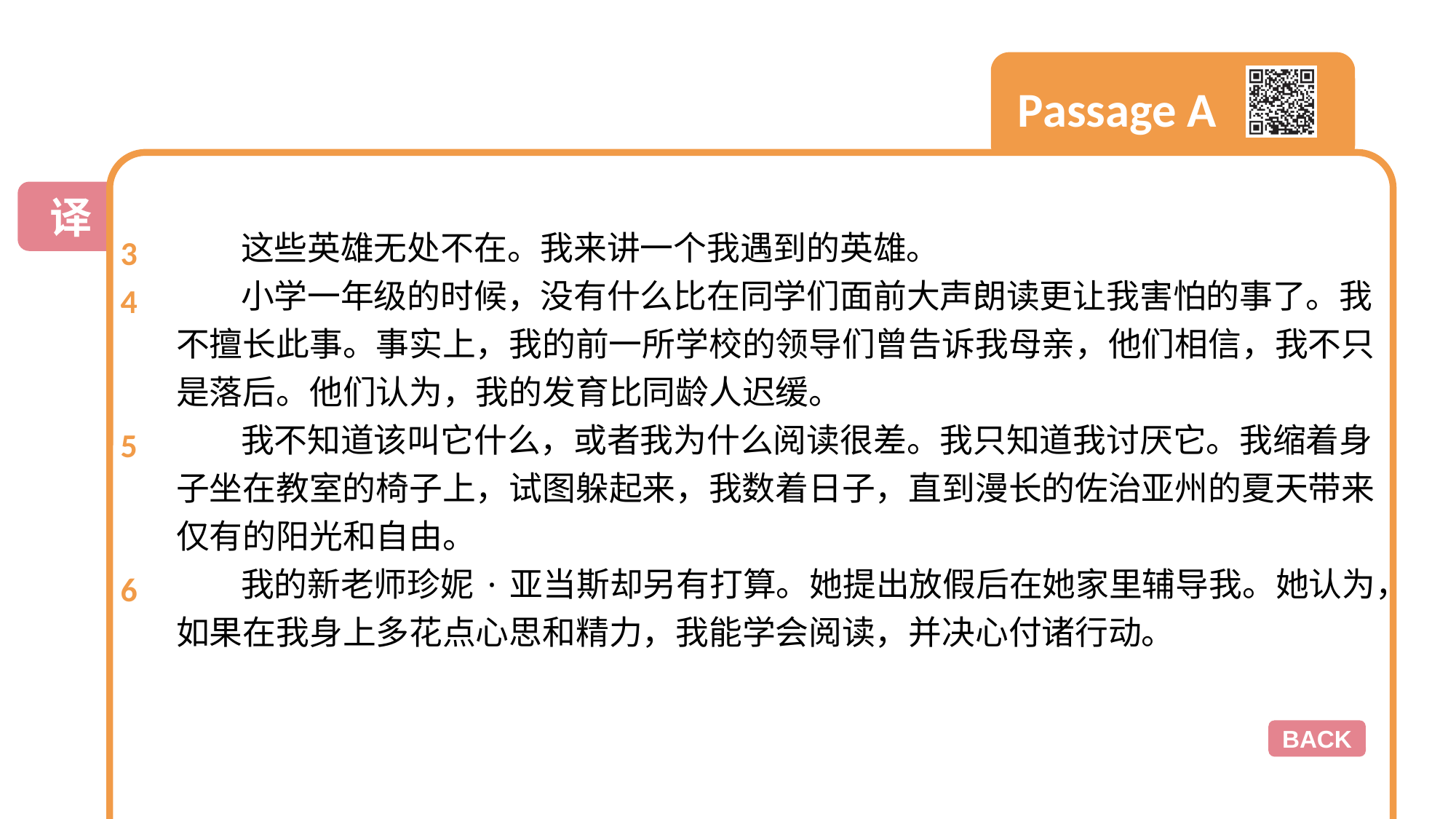

这些英雄无处不在。我来讲一个我遇到的英雄。
小学一年级的时候，没有什么比在同学们面前大声朗读更让我害怕的事了。我不擅长此事。事实上，我的前一所学校的领导们曾告诉我母亲，他们相信，我不只是落后。他们认为，我的发育比同龄人迟缓。
我不知道该叫它什么，或者我为什么阅读很差。我只知道我讨厌它。我缩着身子坐在教室的椅子上，试图躲起来，我数着日子，直到漫长的佐治亚州的夏天带来仅有的阳光和自由。
我的新老师珍妮·亚当斯却另有打算。她提出放假后在她家里辅导我。她认为，如果在我身上多花点心思和精力，我能学会阅读，并决心付诸行动。

3
4

5

6

BACK